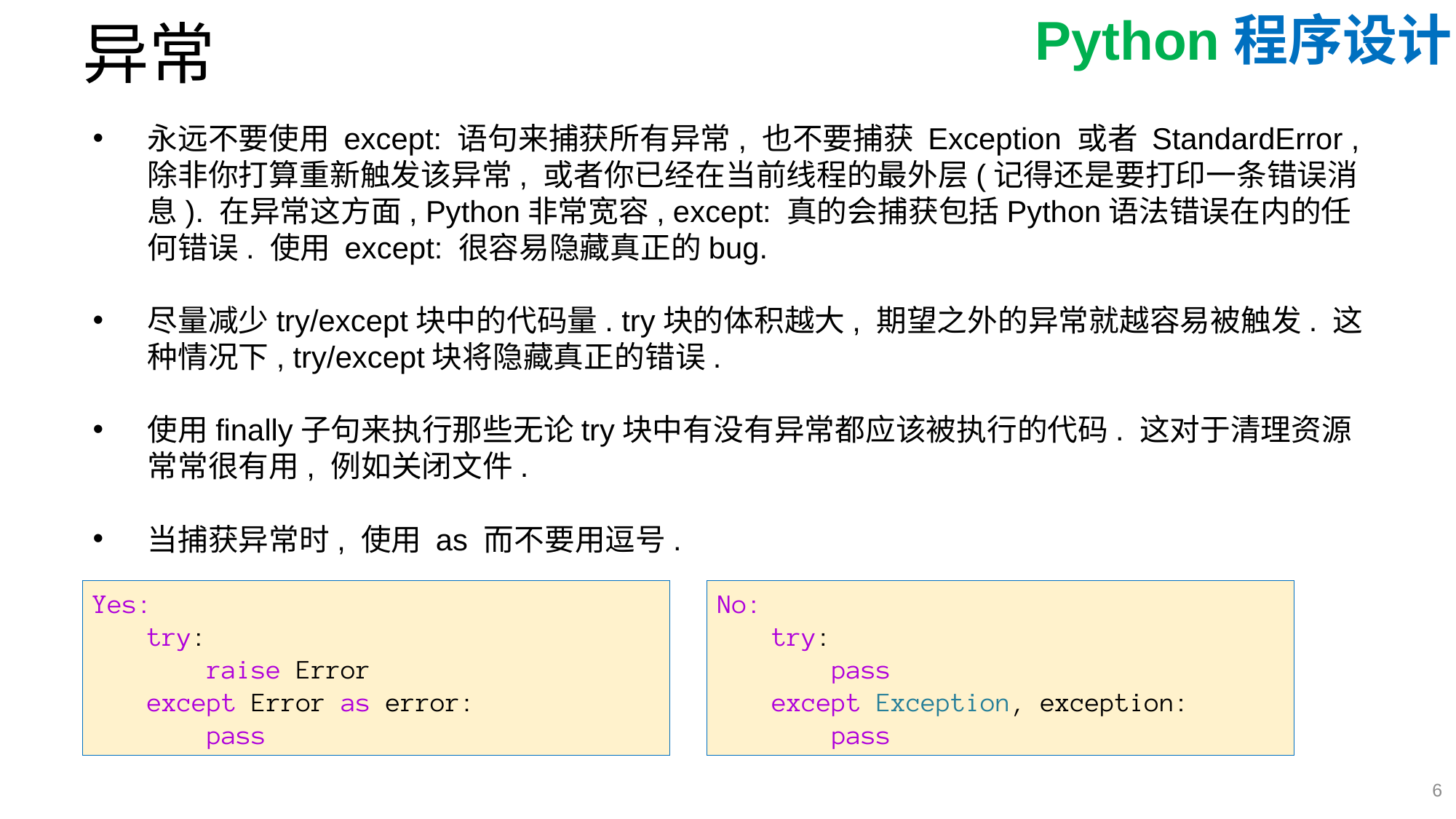

# 异常
永远不要使用 except: 语句来捕获所有异常, 也不要捕获 Exception 或者 StandardError , 除非你打算重新触发该异常, 或者你已经在当前线程的最外层(记得还是要打印一条错误消息). 在异常这方面, Python非常宽容, except: 真的会捕获包括Python语法错误在内的任何错误. 使用 except: 很容易隐藏真正的bug.

尽量减少try/except块中的代码量. try块的体积越大, 期望之外的异常就越容易被触发. 这种情况下, try/except块将隐藏真正的错误.

使用finally子句来执行那些无论try块中有没有异常都应该被执行的代码. 这对于清理资源常常很有用, 例如关闭文件.

当捕获异常时, 使用 as 而不要用逗号.
Yes:
try:
    raise Error
except Error as error:
    pass
No:
try:
    pass
except Exception, exception:
    pass
6